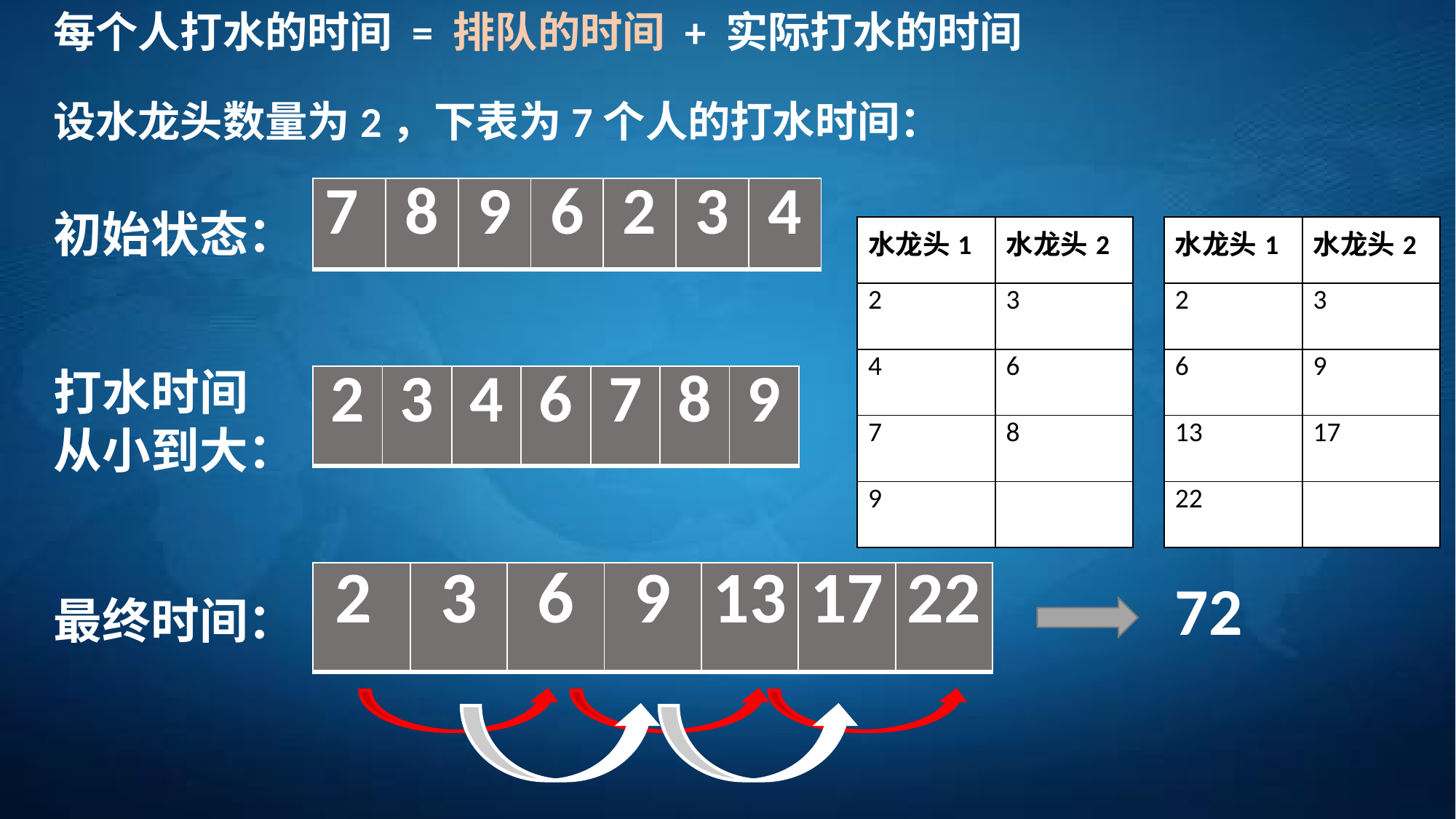

每个人打水的时间 = 排队的时间 + 实际打水的时间
设水龙头数量为2，下表为7个人的打水时间：
| 7 | 8 | 9 | 6 | 2 | 3 | 4 |
| --- | --- | --- | --- | --- | --- | --- |
初始状态：
| 水龙头1 | 水龙头2 |
| --- | --- |
| 2 | 3 |
| 4 | 6 |
| 7 | 8 |
| 9 |  |
| 水龙头1 | 水龙头2 |
| --- | --- |
| 2 | 3 |
| 6 | 9 |
| 13 | 17 |
| 22 |  |
打水时间
从小到大：
| 2 | 3 | 4 | 6 | 7 | 8 | 9 |
| --- | --- | --- | --- | --- | --- | --- |
| 2 | 3 | 6 | 9 | 13 | 17 | 22 |
| --- | --- | --- | --- | --- | --- | --- |
72
最终时间：